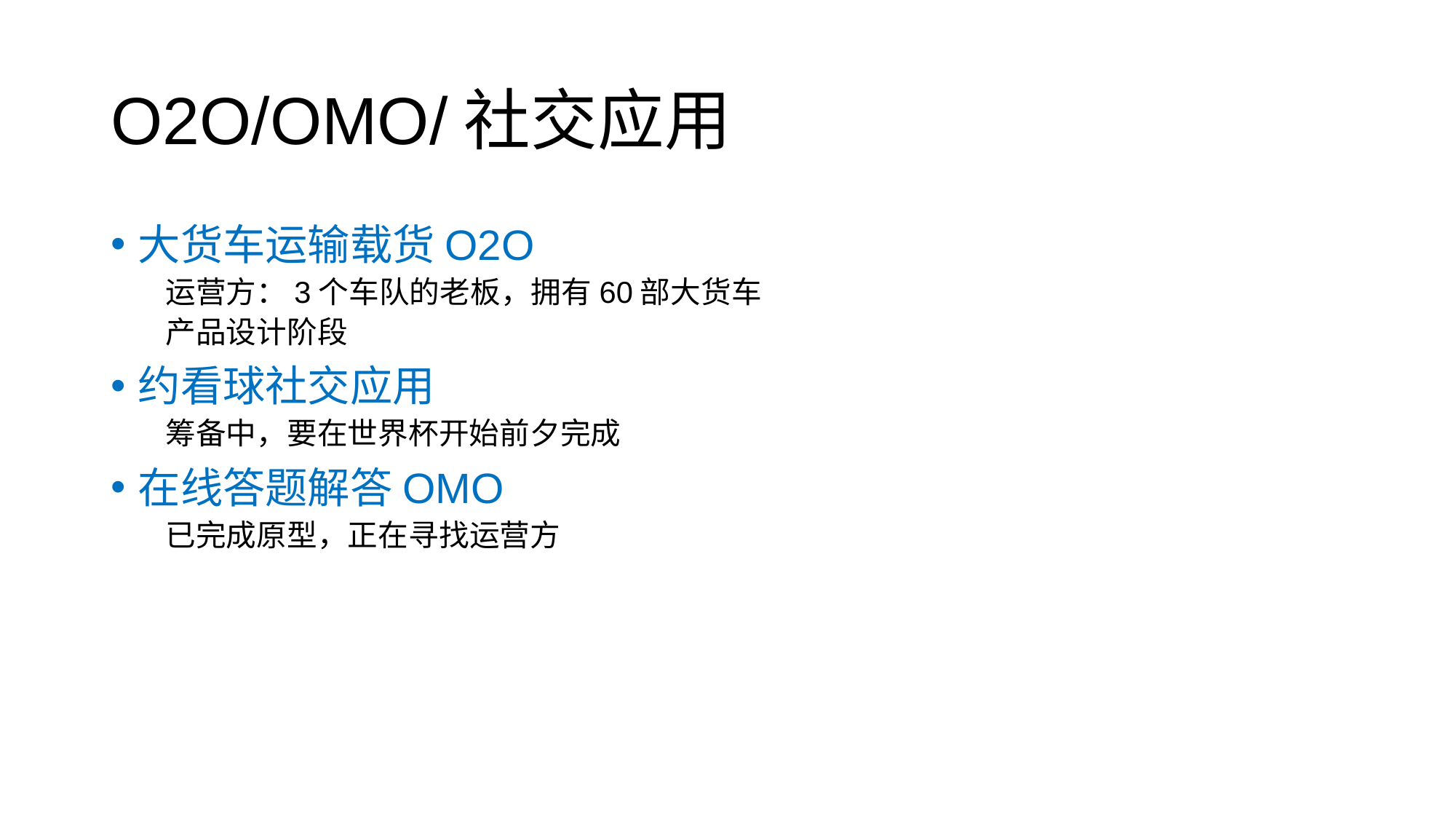

# O2O/OMO/社交应用
大货车运输载货O2O
运营方：3个车队的老板，拥有60部大货车
产品设计阶段
约看球社交应用
筹备中，要在世界杯开始前夕完成
在线答题解答OMO
已完成原型，正在寻找运营方